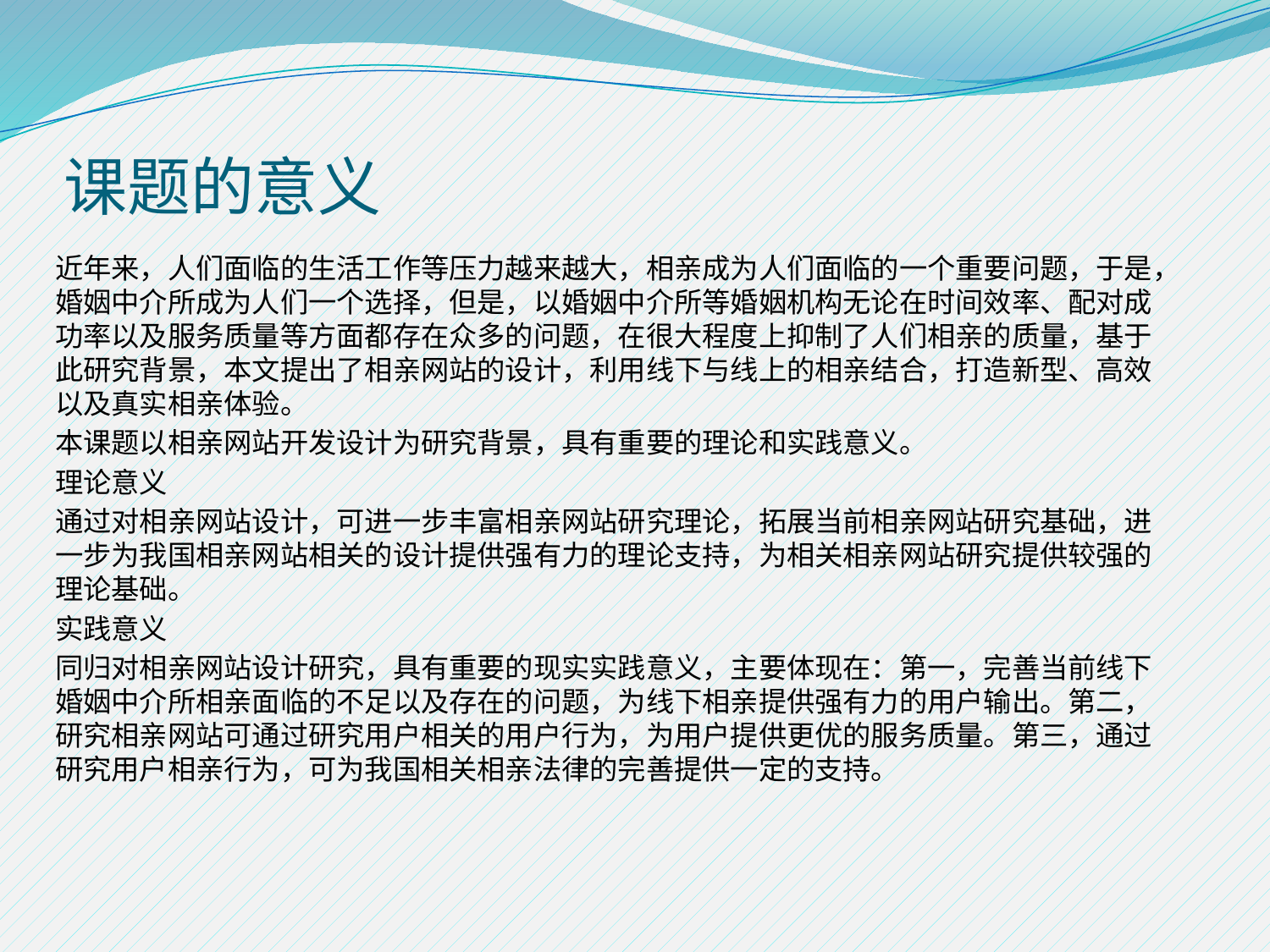

# 课题的意义
近年来，人们面临的生活工作等压力越来越大，相亲成为人们面临的一个重要问题，于是，婚姻中介所成为人们一个选择，但是，以婚姻中介所等婚姻机构无论在时间效率、配对成功率以及服务质量等方面都存在众多的问题，在很大程度上抑制了人们相亲的质量，基于此研究背景，本文提出了相亲网站的设计，利用线下与线上的相亲结合，打造新型、高效以及真实相亲体验。
本课题以相亲网站开发设计为研究背景，具有重要的理论和实践意义。
理论意义
通过对相亲网站设计，可进一步丰富相亲网站研究理论，拓展当前相亲网站研究基础，进一步为我国相亲网站相关的设计提供强有力的理论支持，为相关相亲网站研究提供较强的理论基础。
实践意义
同归对相亲网站设计研究，具有重要的现实实践意义，主要体现在：第一，完善当前线下婚姻中介所相亲面临的不足以及存在的问题，为线下相亲提供强有力的用户输出。第二，研究相亲网站可通过研究用户相关的用户行为，为用户提供更优的服务质量。第三，通过研究用户相亲行为，可为我国相关相亲法律的完善提供一定的支持。